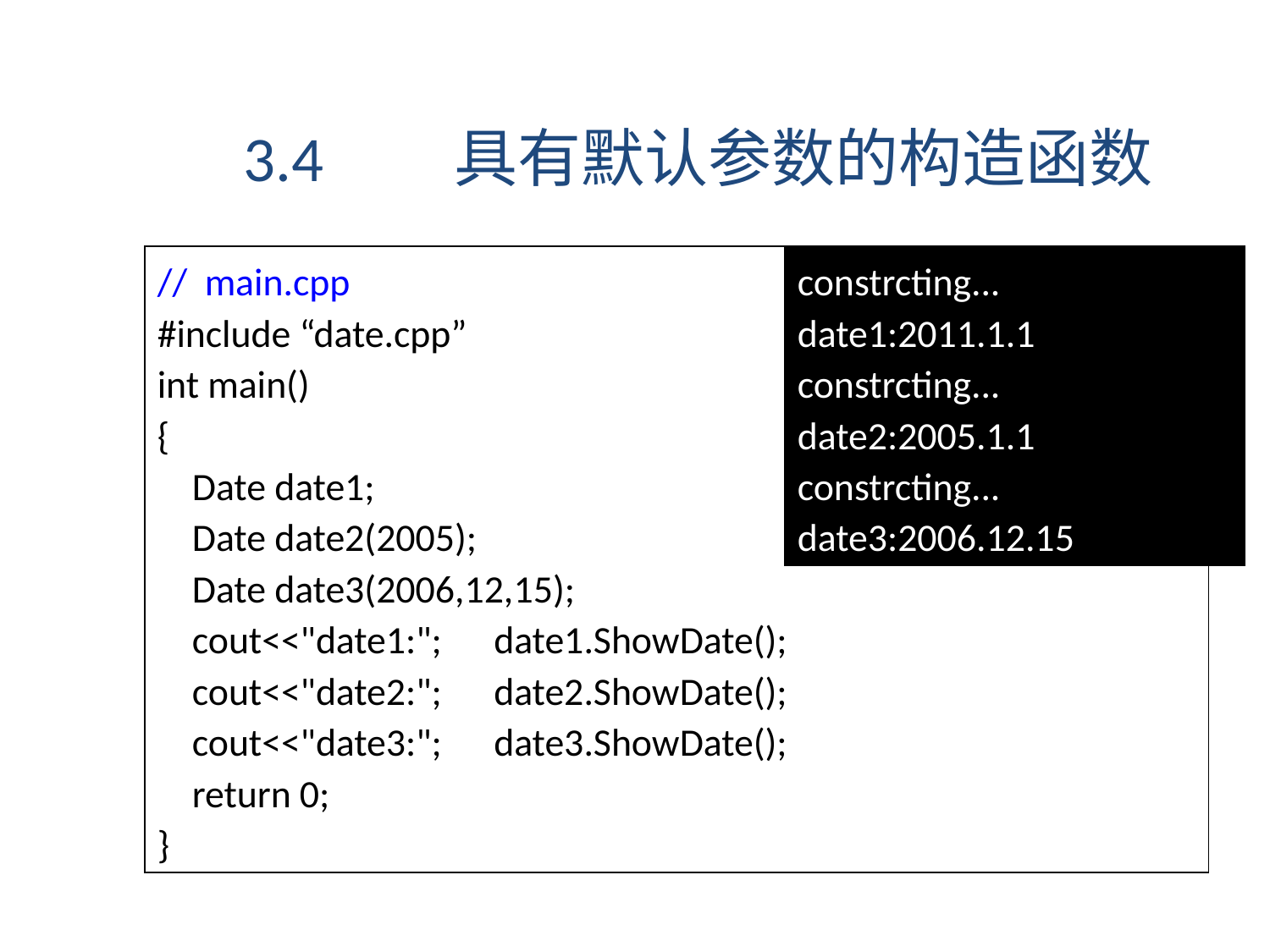

3.4        具有默认参数的构造函数
//  main.cpp
#include “date.cpp”
int main()
{
    Date date1;
    Date date2(2005);
    Date date3(2006,12,15);
    cout<<"date1:";      date1.ShowDate();
    cout<<"date2:";      date2.ShowDate();
    cout<<"date3:";      date3.ShowDate();
    return 0;
}
constrcting...
date1:2011.1.1
constrcting...
date2:2005.1.1
constrcting...
date3:2006.12.15